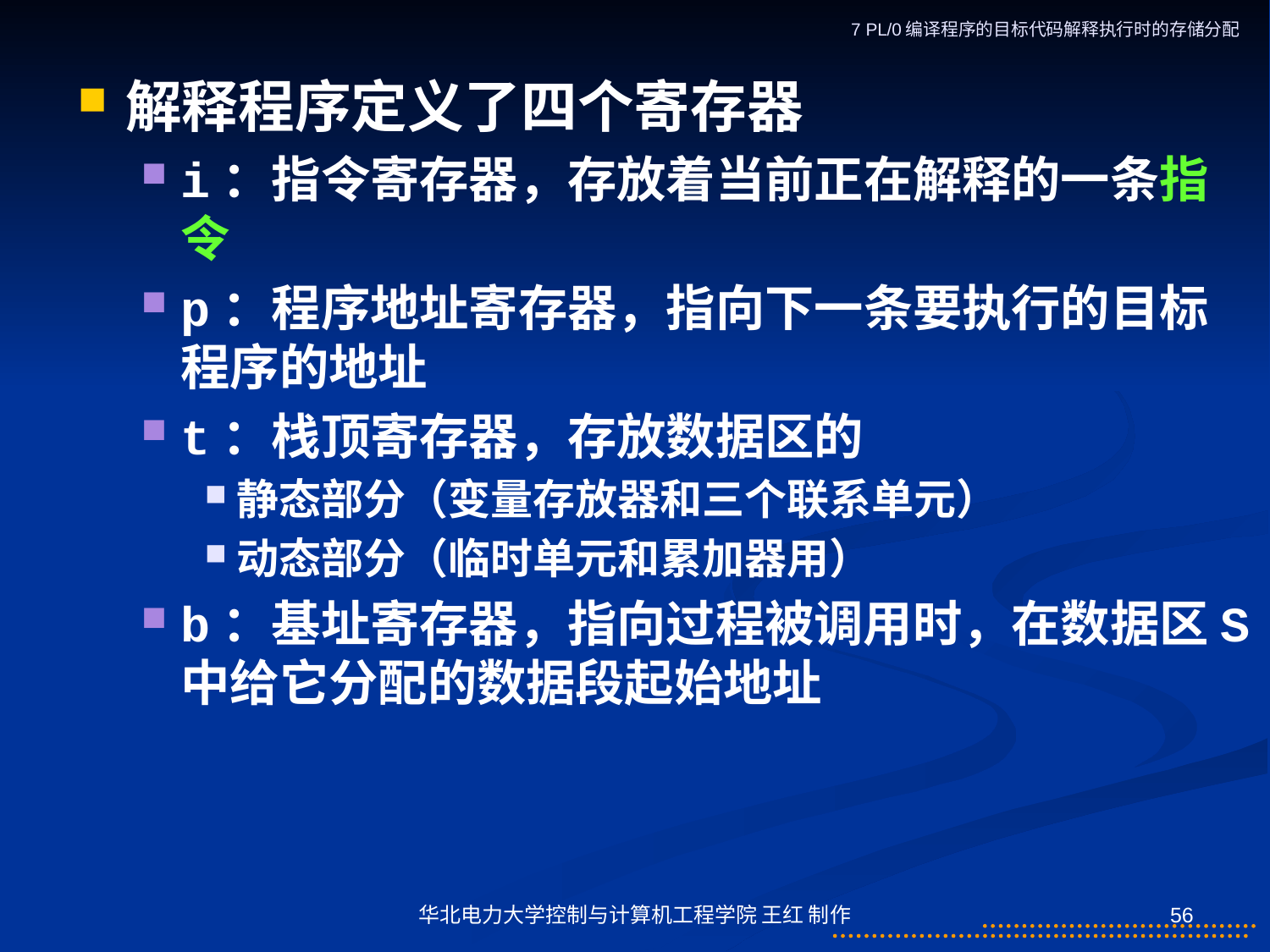

7 PL/0编译程序的目标代码解释执行时的存储分配
解释程序定义了四个寄存器
i：指令寄存器，存放着当前正在解释的一条指令
p：程序地址寄存器，指向下一条要执行的目标程序的地址
t：栈顶寄存器，存放数据区的
静态部分（变量存放器和三个联系单元）
动态部分（临时单元和累加器用）
b：基址寄存器，指向过程被调用时，在数据区S中给它分配的数据段起始地址
华北电力大学控制与计算机工程学院 王红 制作
56